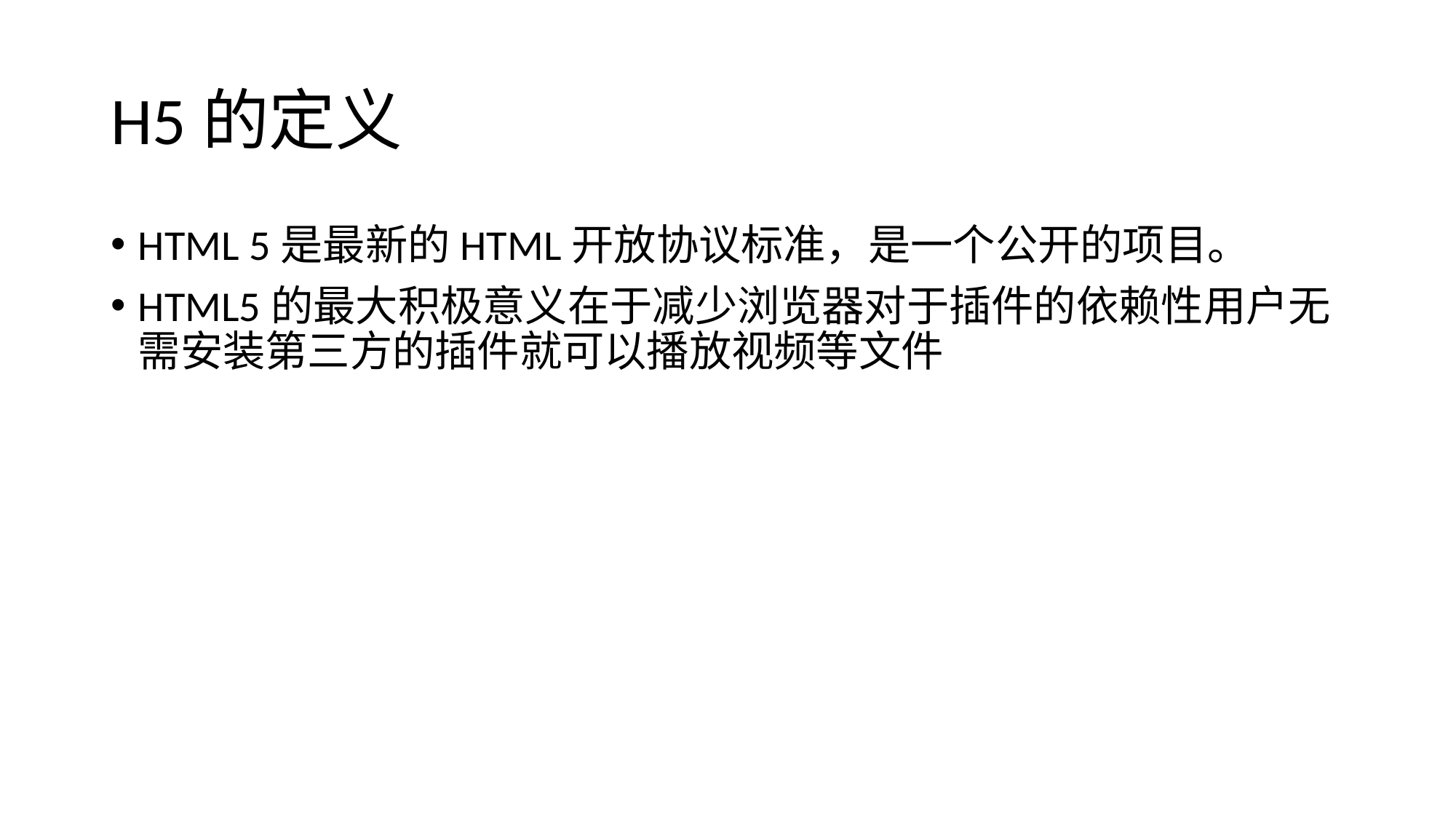

# H5的定义
HTML 5是最新的HTML开放协议标准，是一个公开的项目。
HTML5的最大积极意义在于减少浏览器对于插件的依赖性用户无需安装第三方的插件就可以播放视频等文件